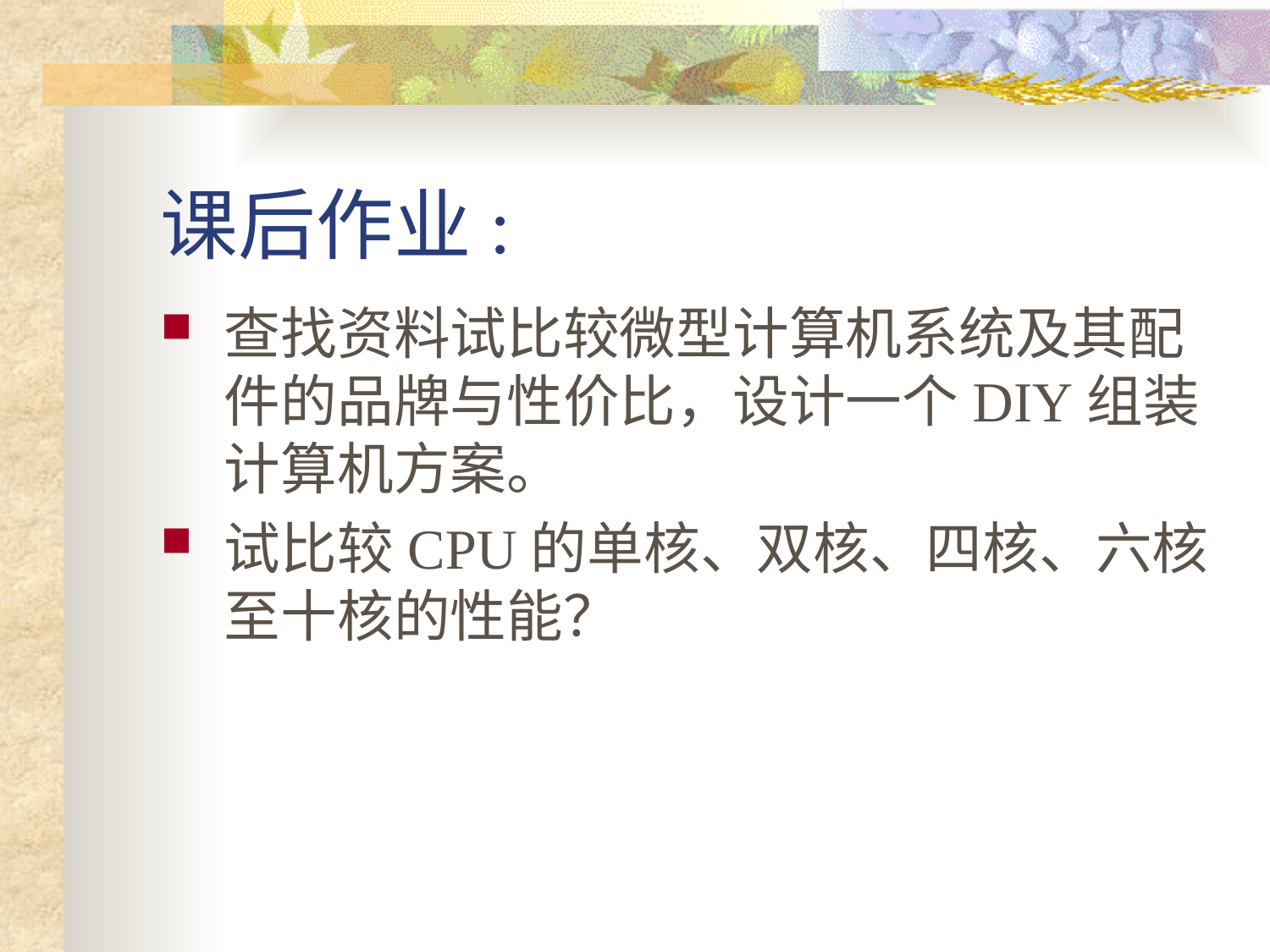

# 课后作业:
查找资料试比较微型计算机系统及其配件的品牌与性价比，设计一个DIY组装计算机方案。
试比较CPU的单核、双核、四核、六核至十核的性能？
1